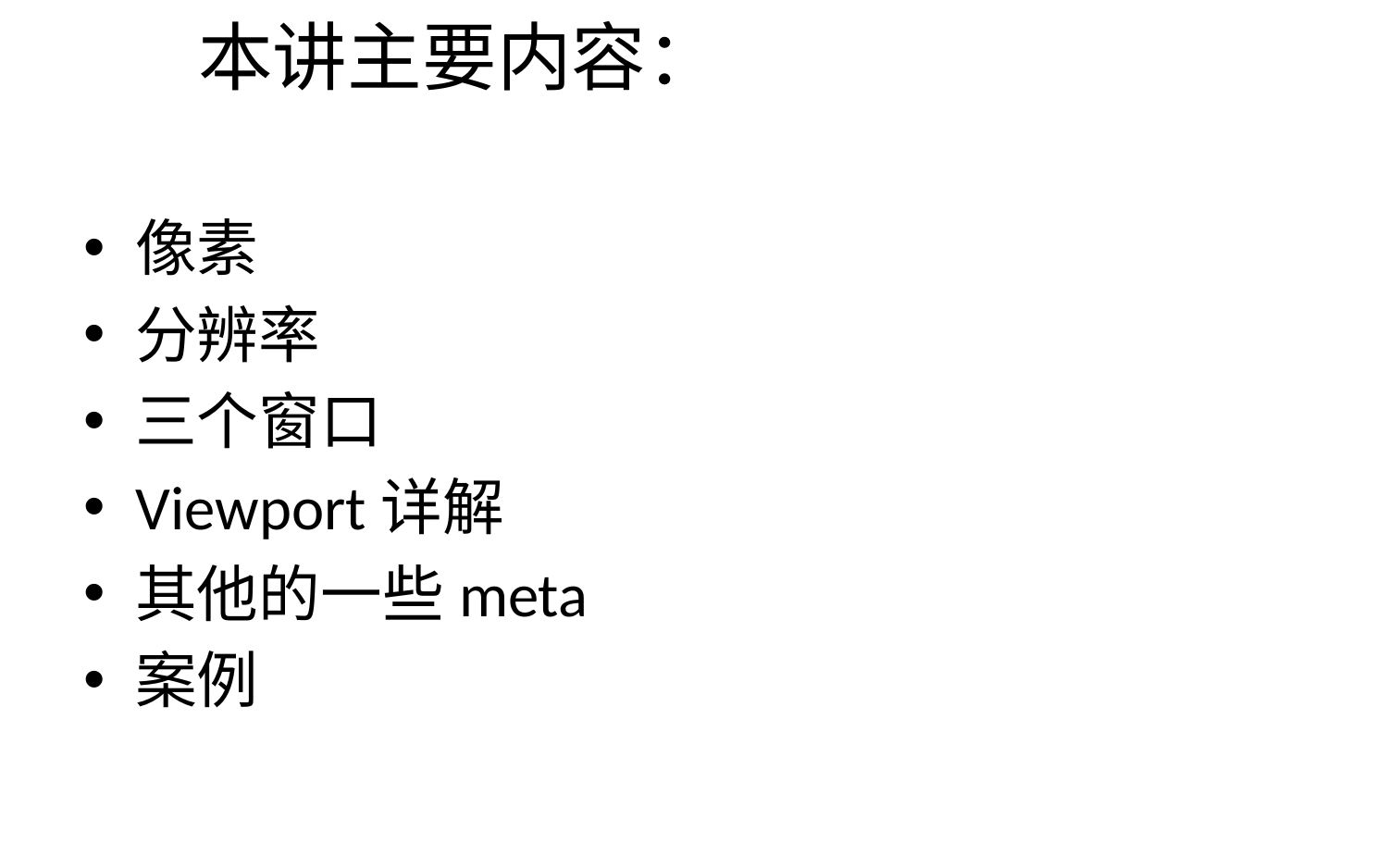

# 本讲主要内容：
像素
分辨率
三个窗口
Viewport详解
其他的一些meta
案例